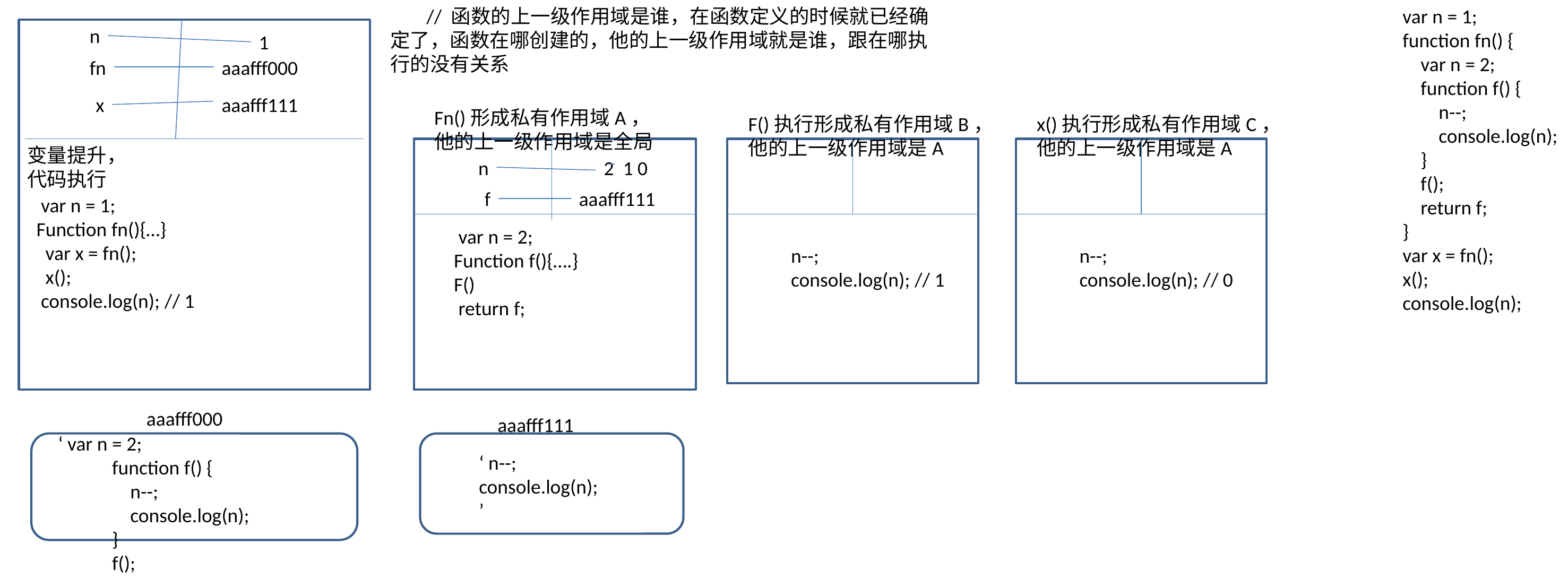

// 函数的上一级作用域是谁，在函数定义的时候就已经确定了，函数在哪创建的，他的上一级作用域就是谁，跟在哪执行的没有关系

        var n = 1;
        function fn() {
            var n = 2;
            function f() {
                n--;
                console.log(n);
            }
            f();
            return f;
        }
        var x = fn();
        x();
        console.log(n);

n
1
fn
aaafff000
x
aaafff111
Fn()形成私有作用域A，他的上一级作用域是全局
F()执行形成私有作用域B，
他的上一级作用域是A
x()执行形成私有作用域C，
他的上一级作用域是A
变量提升，
代码执行

n
2  1 0
f
aaafff111
 var n = 1;
Function fn(){…}
  var x = fn();
  x();
 console.log(n); // 1
 var n = 2;
Function f(){….}
F()
 return f;
 n--;
 console.log(n); // 1

 n--;
 console.log(n); // 0

aaafff000
aaafff111
‘ var n = 2;
            function f() {
                n--;
                console.log(n);
            }
            f();
            return f;
’

‘ n--;
console.log(n);
’